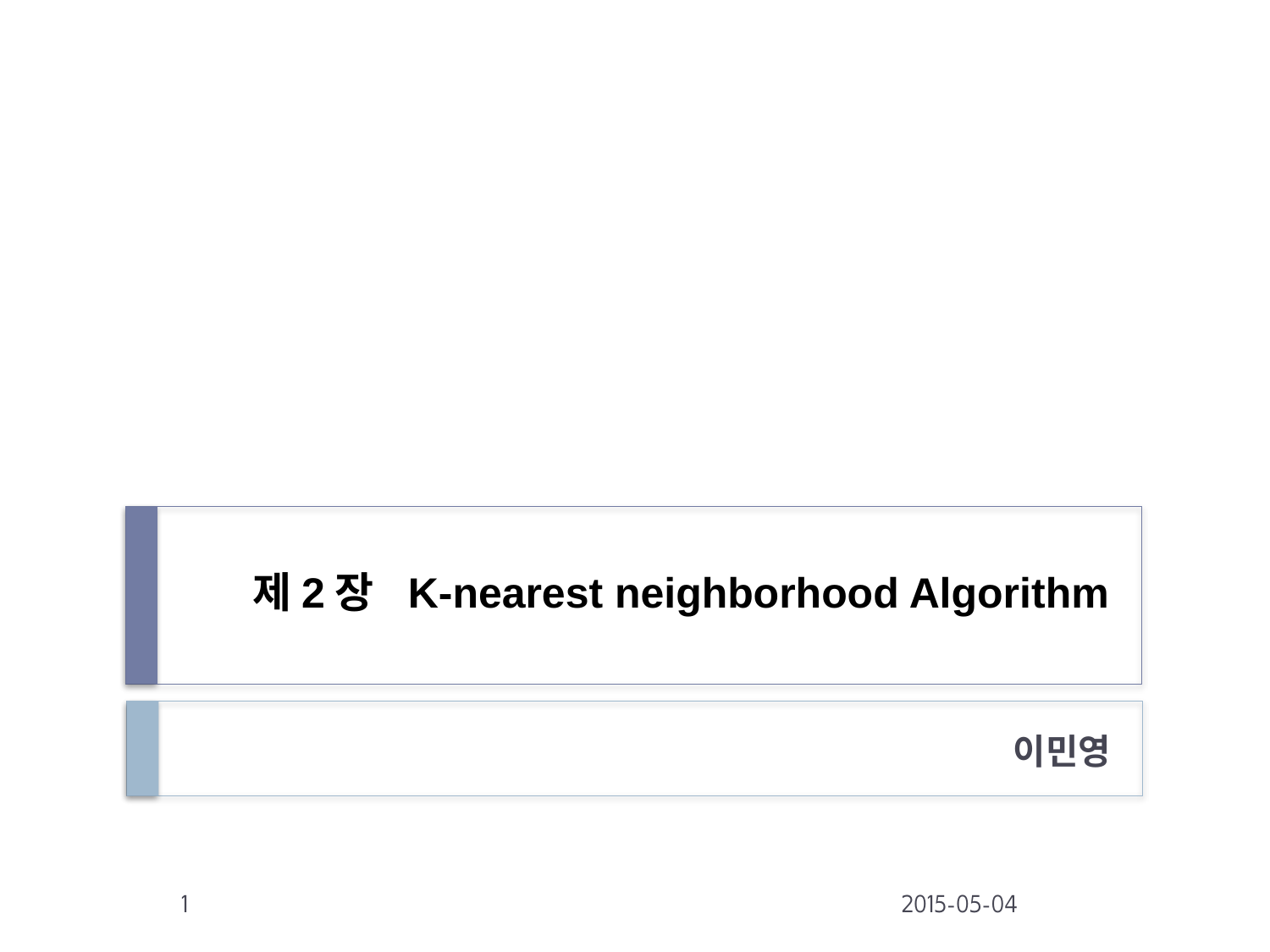

# 제2장  K-nearest neighborhood Algorithm
이민영
1
2015-05-04